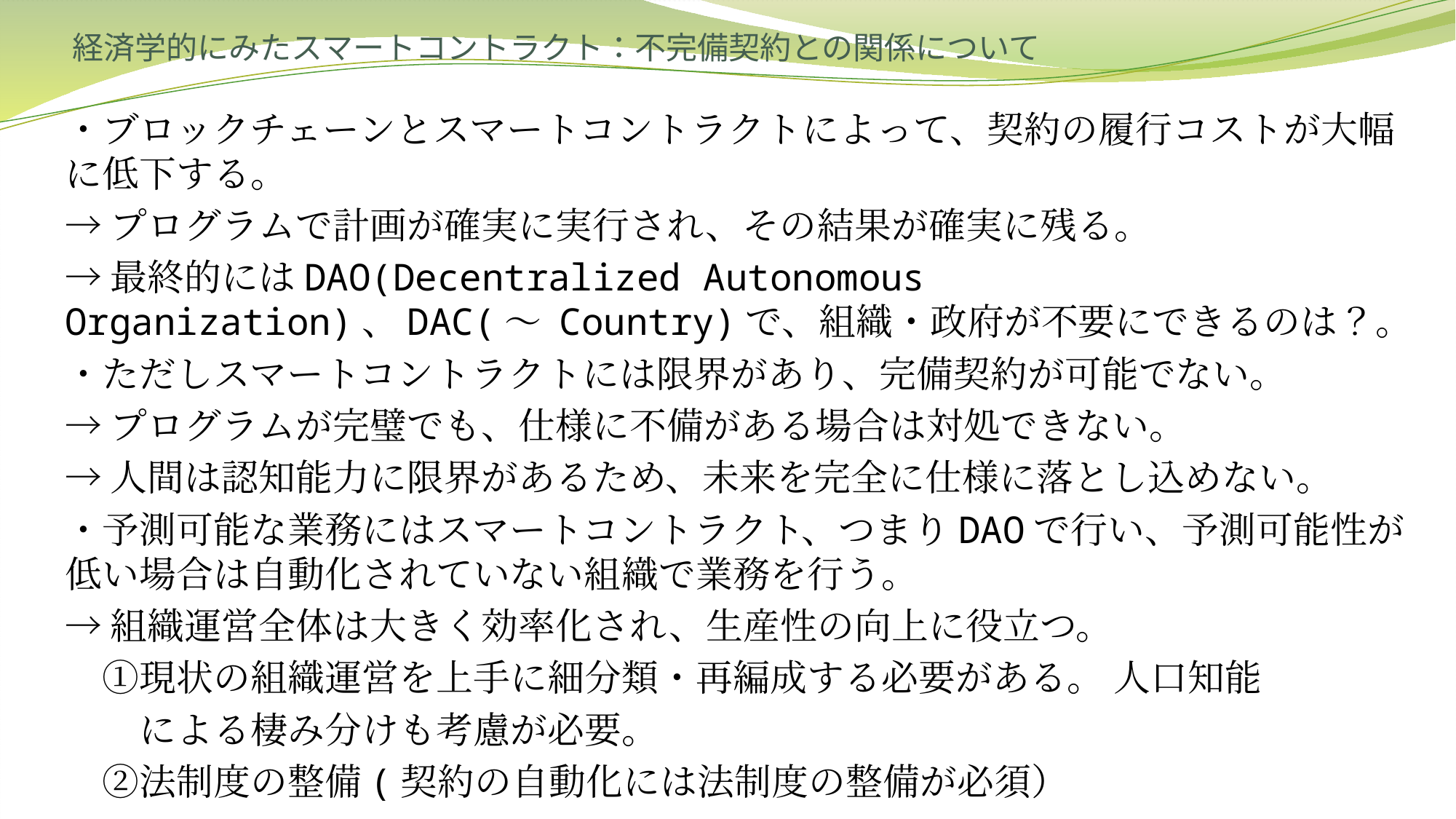

# 経済学的にみたスマートコントラクト：不完備契約との関係について
・ブロックチェーンとスマートコントラクトによって、契約の履行コストが大幅に低下する。
→プログラムで計画が確実に実行され、その結果が確実に残る。
→最終的にはDAO(Decentralized Autonomous Organization)、DAC(～ Country)で、組織・政府が不要にできるのは？。
・ただしスマートコントラクトには限界があり、完備契約が可能でない。
→プログラムが完璧でも、仕様に不備がある場合は対処できない。
→人間は認知能力に限界があるため、未来を完全に仕様に落とし込めない。
・予測可能な業務にはスマートコントラクト、つまりDAOで行い、予測可能性が低い場合は自動化されていない組織で業務を行う。
→組織運営全体は大きく効率化され、生産性の向上に役立つ。
　①現状の組織運営を上手に細分類・再編成する必要がある。 人口知能
　　による棲み分けも考慮が必要。
　②法制度の整備(契約の自動化には法制度の整備が必須）